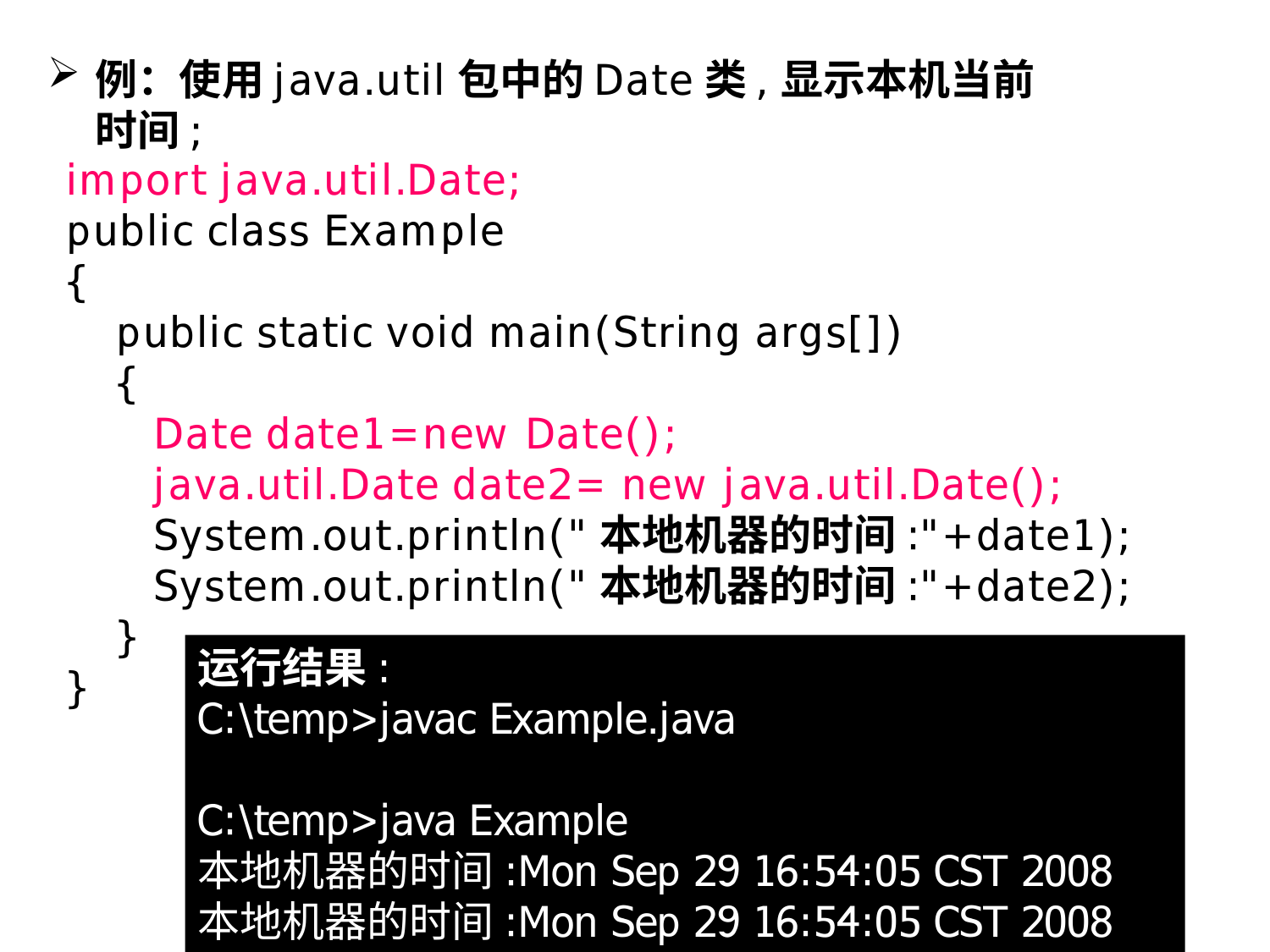

例：使用java.util包中的Date类,显示本机当前时间;
import java.util.Date;
public class Example
{
    public static void main(String args[])
    {
       Date date1=new Date();
       java.util.Date date2= new java.util.Date();
       System.out.println("本地机器的时间:"+date1);
       System.out.println("本地机器的时间:"+date2);
    }
}
运行结果:
C:\temp>javac Example.java

C:\temp>java Example
本地机器的时间:Mon Sep 29 16:54:05 CST 2008
本地机器的时间:Mon Sep 29 16:54:05 CST 2008